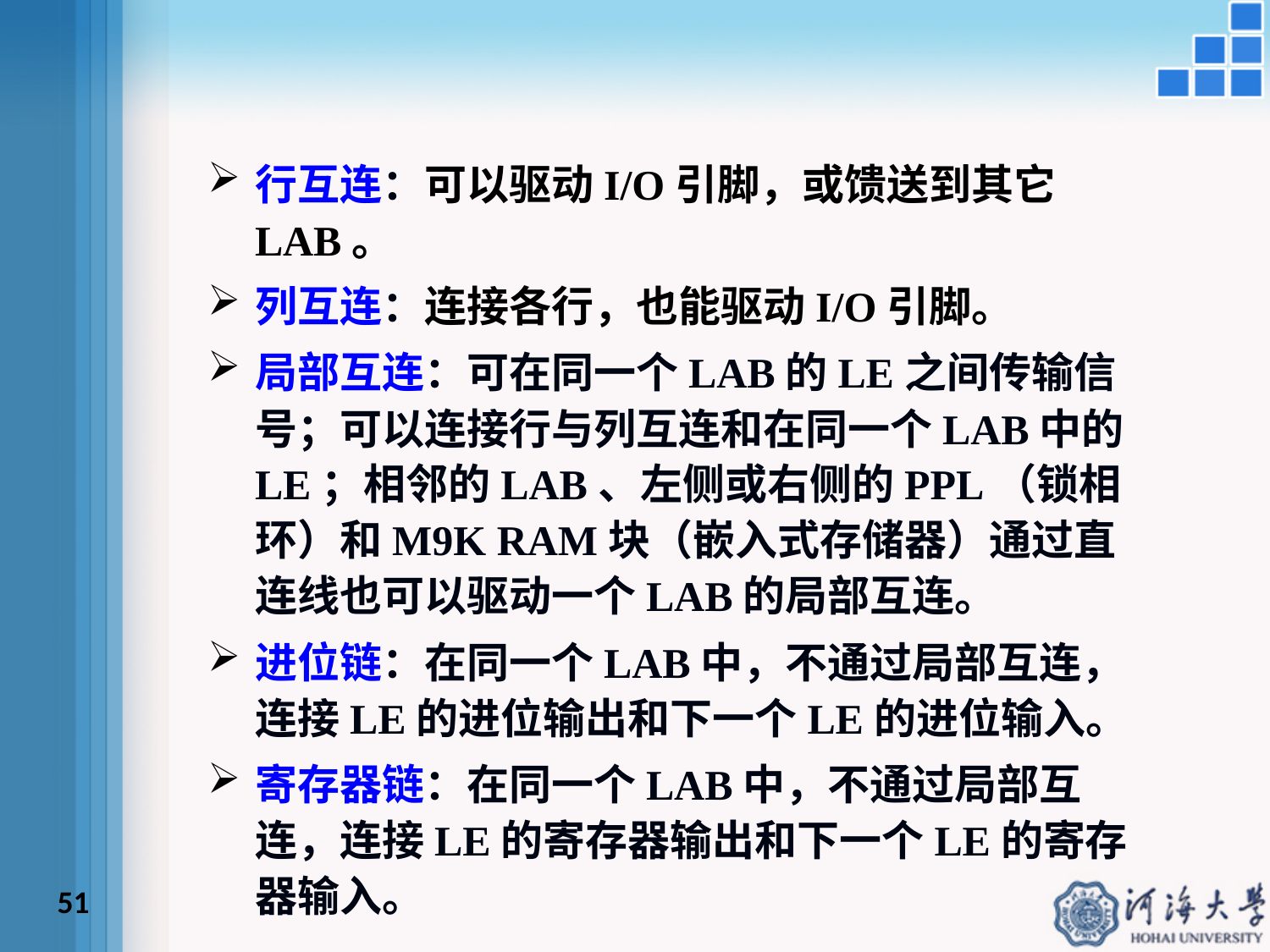

行互连：可以驱动I/O引脚，或馈送到其它LAB。
列互连：连接各行，也能驱动I/O引脚。
局部互连：可在同一个LAB的LE之间传输信号；可以连接行与列互连和在同一个LAB中的LE；相邻的LAB、左侧或右侧的PPL（锁相环）和M9K RAM块（嵌入式存储器）通过直连线也可以驱动一个LAB的局部互连。
进位链：在同一个LAB中，不通过局部互连，连接LE的进位输出和下一个LE的进位输入。
寄存器链：在同一个LAB中，不通过局部互连，连接LE的寄存器输出和下一个LE的寄存器输入。
51